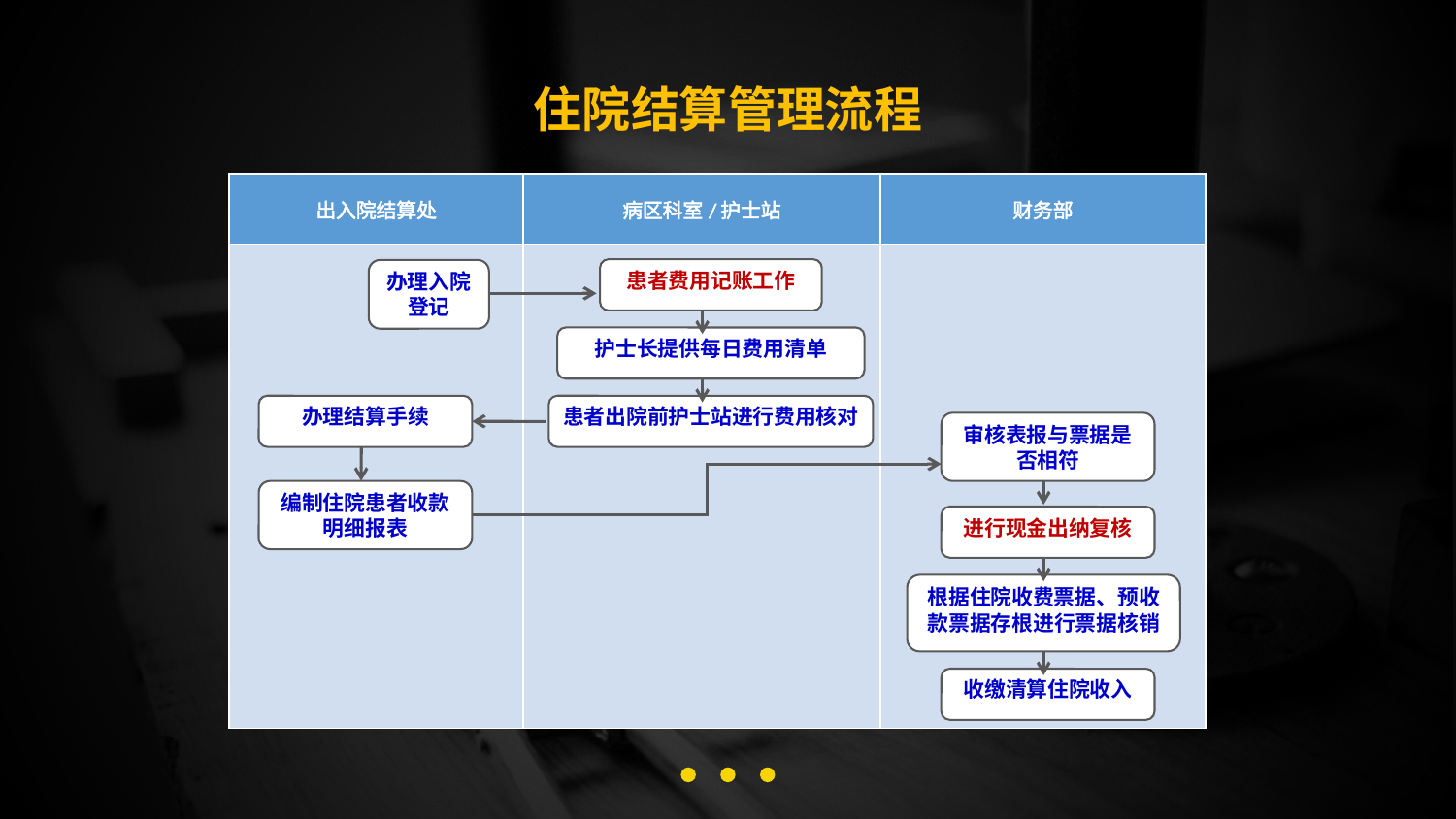

住院结算管理流程
| 出入院结算处 | 病区科室/护士站 | 财务部 |
| --- | --- | --- |
|  |  |  |
患者费用记账工作
办理入院登记
护士长提供每日费用清单
办理结算手续
患者出院前护士站进行费用核对
审核表报与票据是否相符
编制住院患者收款明细报表
进行现金出纳复核
根据住院收费票据、预收款票据存根进行票据核销
收缴清算住院收入